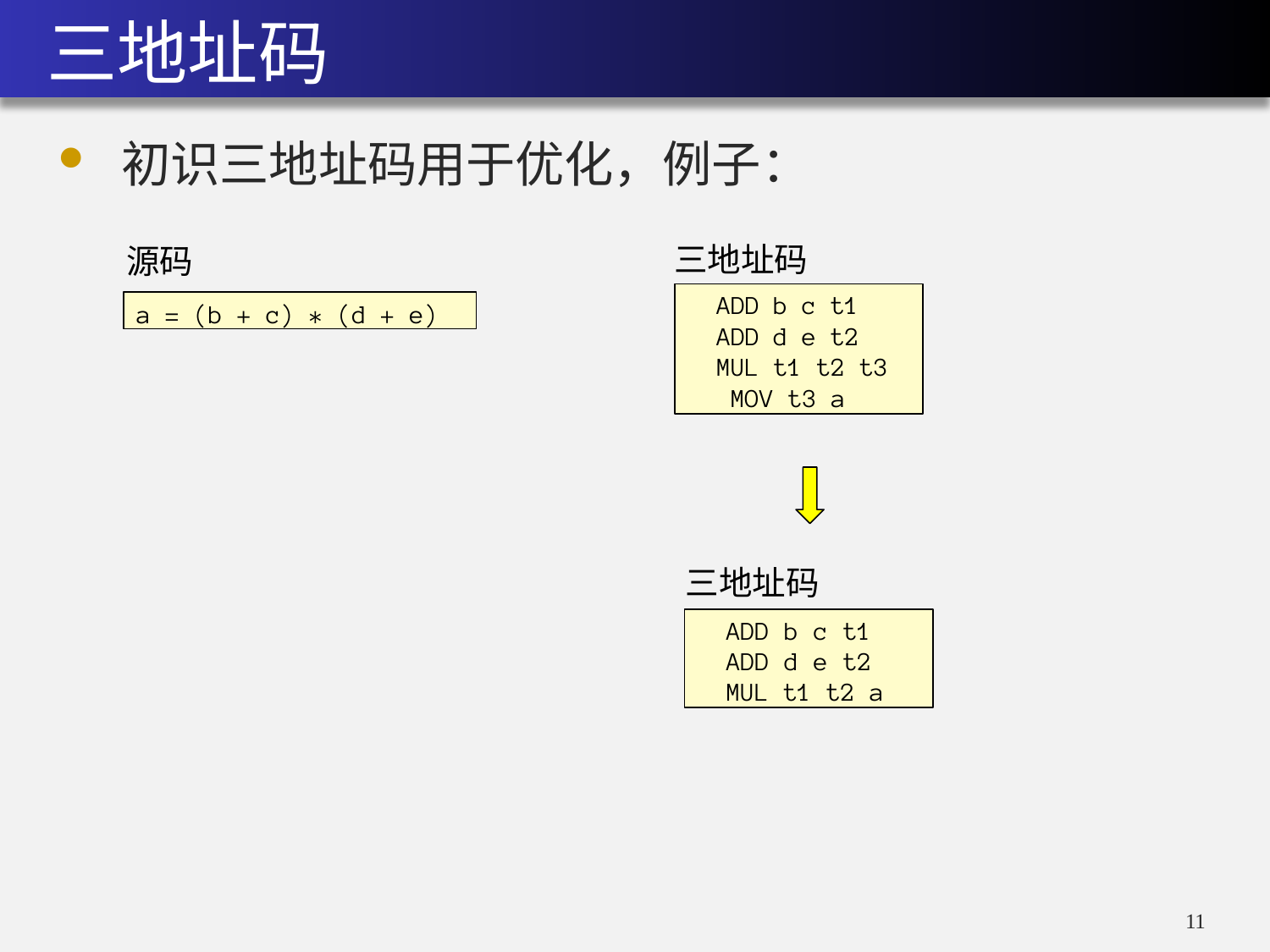

三地址码
初识三地址码用于优化，例子：
三地址码
源码
ADD b c t1  ADD d e t2  MUL t1 t2 t3  MOV t3 a
a = (b + c) * (d + e)

三地址码
ADD b c t1  ADD d e t2  MUL t1 t2 a
11